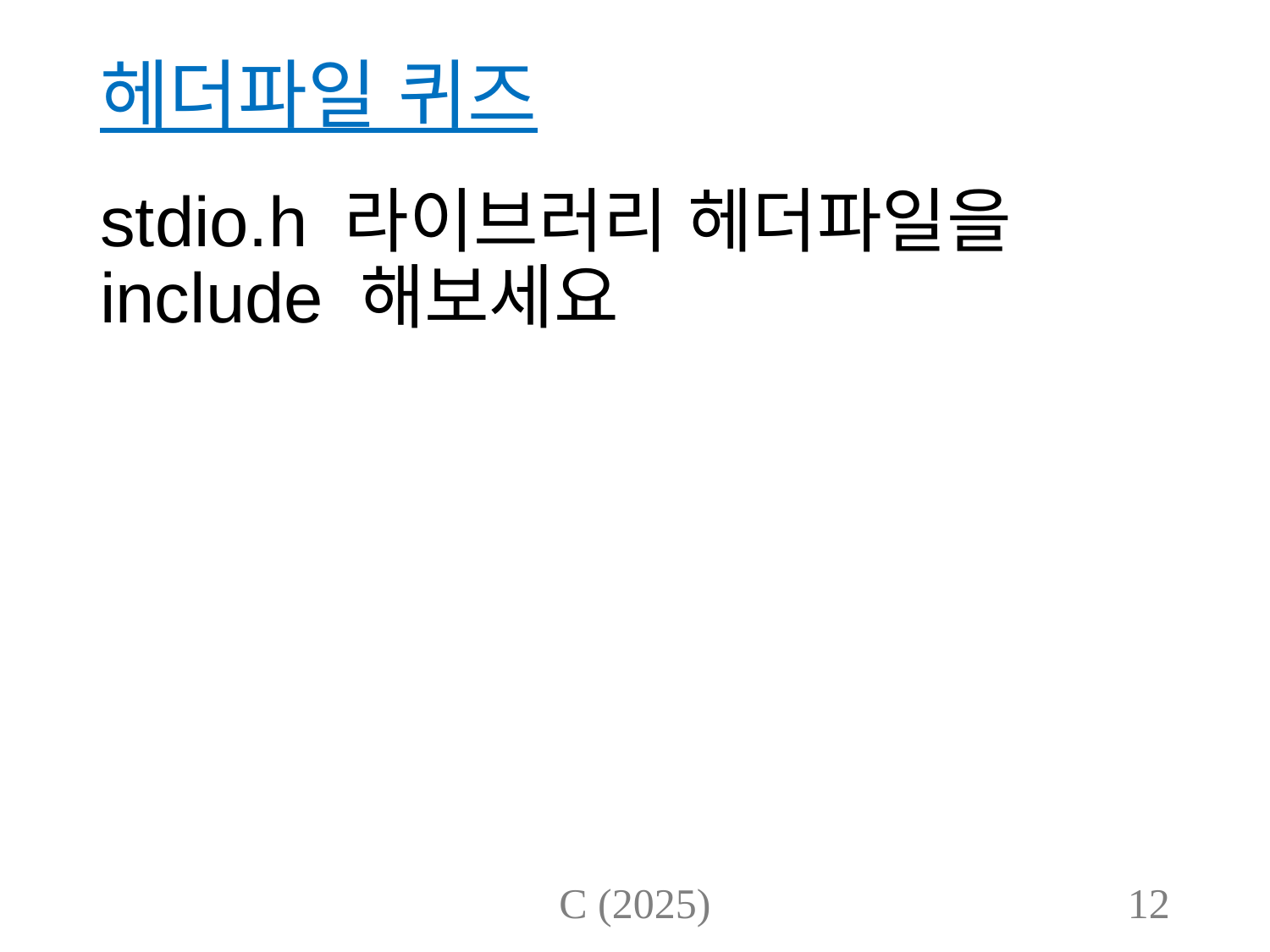

# 헤더파일 퀴즈
stdio.h 라이브러리 헤더파일을
include 해보세요
C (2025)
12